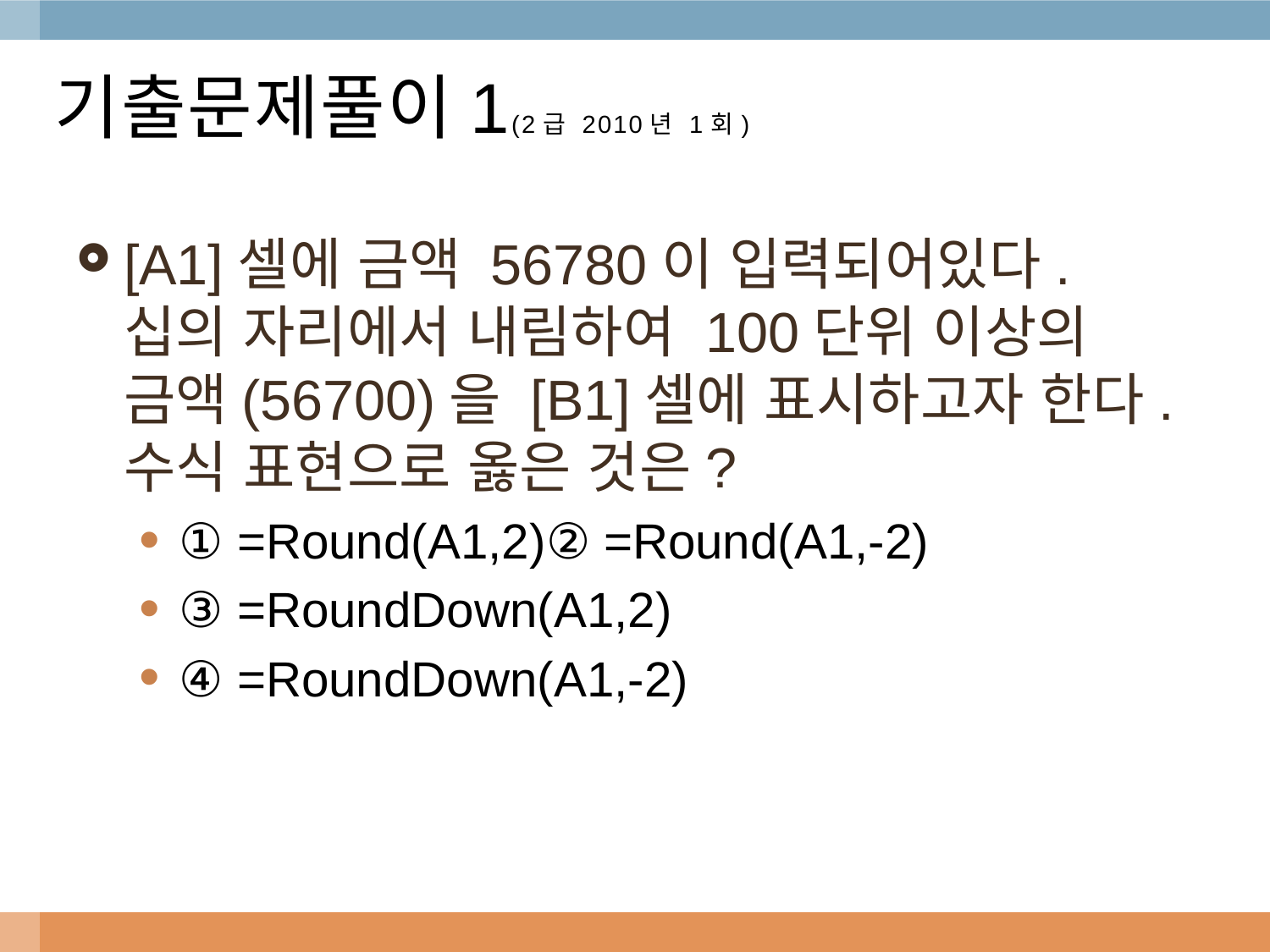

# 기출문제풀이1(2급 2010년 1회)
[A1]셀에 금액 56780이 입력되어있다. 십의 자리에서 내림하여 100단위 이상의 금액(56700)을 [B1]셀에 표시하고자 한다. 수식 표현으로 옳은 것은?
① =Round(A1,2)② =Round(A1,-2)
③ =RoundDown(A1,2)
④ =RoundDown(A1,-2)